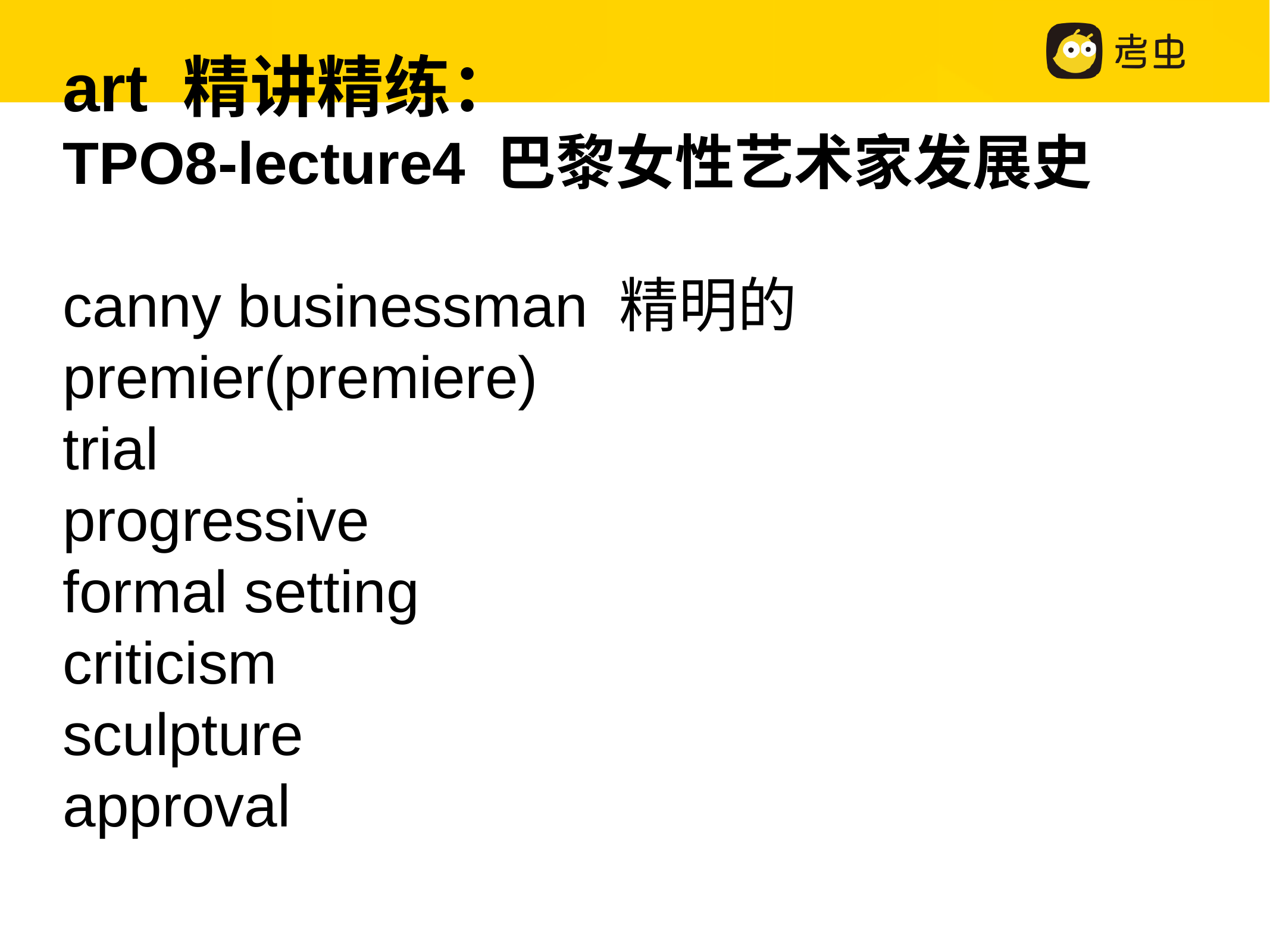

art 精讲精练：
TPO8-lecture4 巴黎女性艺术家发展史

canny businessman 精明的
premier(premiere)
trial
progressive
formal setting
criticism
sculpture
approval